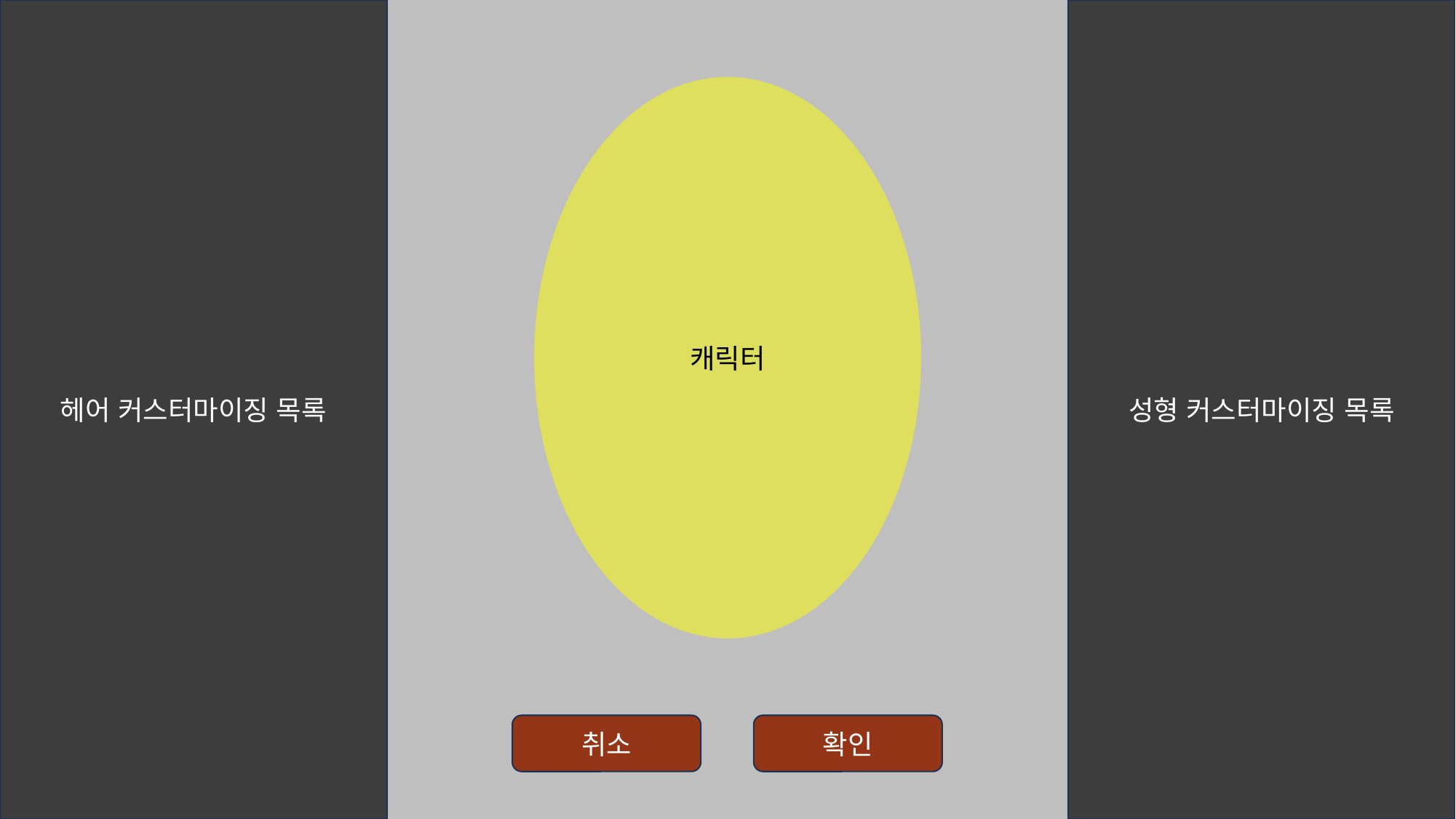

헤어 커스터마이징 목록
성형 커스터마이징 목록
캐릭터
취소
확인